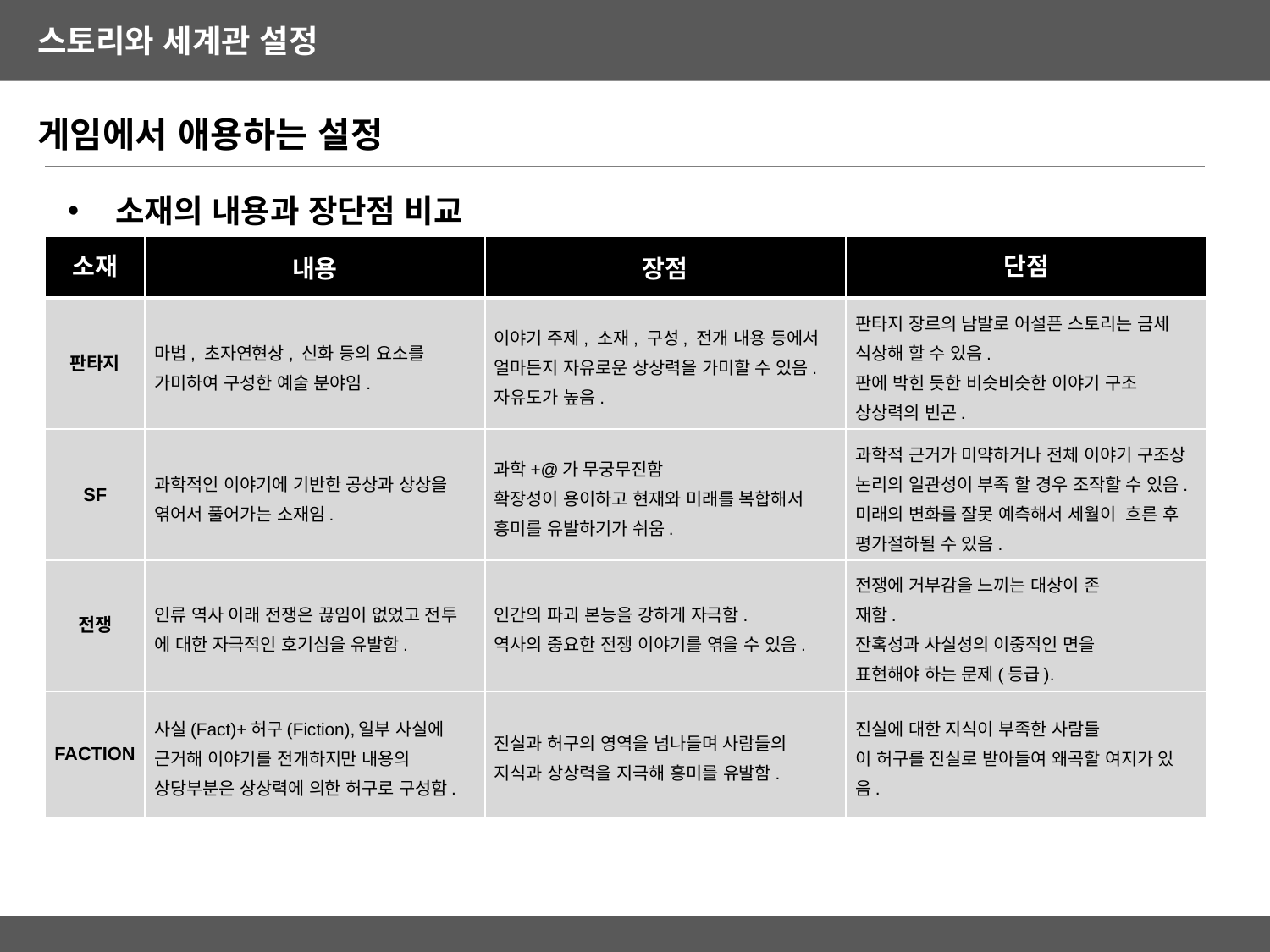

게임에서 애용하는 설정
소재의 내용과 장단점 비교
| 소재 | 내용 | 장점 | 단점 |
| --- | --- | --- | --- |
| 판타지 | 마법, 초자연현상, 신화 등의 요소를 가미하여 구성한 예술 분야임. | 이야기 주제, 소재, 구성, 전개 내용 등에서 얼마든지 자유로운 상상력을 가미할 수 있음. 자유도가 높음. | 판타지 장르의 남발로 어설픈 스토리는 금세 식상해 할 수 있음. 판에 박힌 듯한 비슷비슷한 이야기 구조 상상력의 빈곤. |
| SF | 과학적인 이야기에 기반한 공상과 상상을 엮어서 풀어가는 소재임. | 과학+@가 무궁무진함 확장성이 용이하고 현재와 미래를 복합해서 흥미를 유발하기가 쉬움. | 과학적 근거가 미약하거나 전체 이야기 구조상 논리의 일관성이 부족 할 경우 조작할 수 있음. 미래의 변화를 잘못 예측해서 세월이 흐른 후 평가절하될 수 있음. |
| 전쟁 | 인류 역사 이래 전쟁은 끊임이 없었고 전투 에 대한 자극적인 호기심을 유발함. | 인간의 파괴 본능을 강하게 자극함. 역사의 중요한 전쟁 이야기를 엮을 수 있음. | 전쟁에 거부감을 느끼는 대상이 존 재함. 잔혹성과 사실성의 이중적인 면을 표현해야 하는 문제(등급). |
| FACTION | 사실(Fact)+허구(Fiction),일부 사실에 근거해 이야기를 전개하지만 내용의 상당부분은 상상력에 의한 허구로 구성함. | 진실과 허구의 영역을 넘나들며 사람들의 지식과 상상력을 지극해 흥미를 유발함. | 진실에 대한 지식이 부족한 사람들 이 허구를 진실로 받아들여 왜곡할 여지가 있음. |